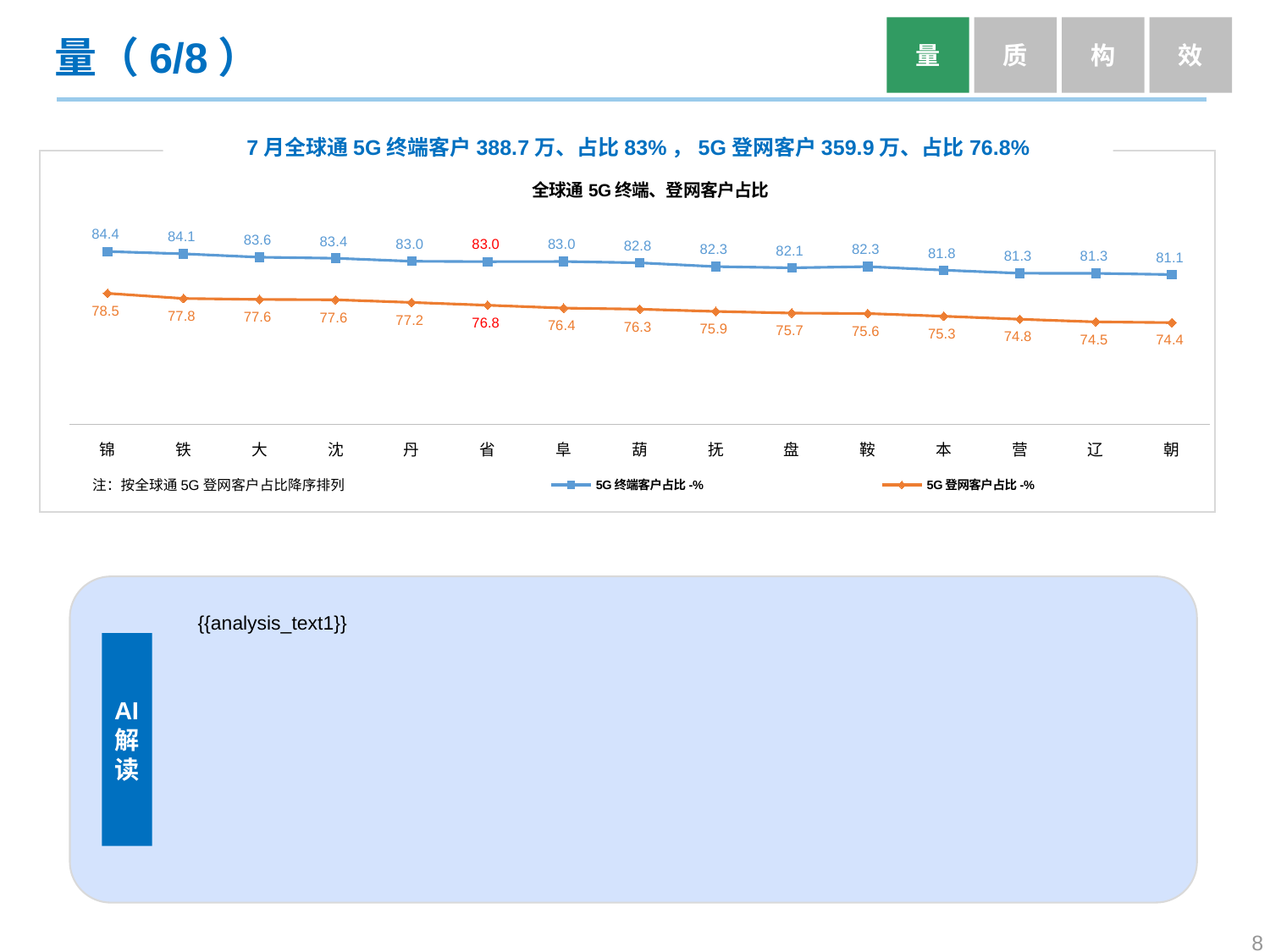

量
质
构
效
量（6/8）
7月全球通5G终端客户388.7万、占比83%，5G登网客户359.9万、占比76.8%
|  |
| --- |

### Chart: 全球通5G终端、登网客户占比

| Category | 5G终端客户占比-% | 5G登网客户占比-% |
|---|---|---|
| 锦 | 84.3850778357288 | 78.4836963013099 |
| 铁 | 84.0647122570476 | 77.757448665081 |
| 大 | 83.5807441539774 | 77.6300743551149 |
| 沈 | 83.434198024066 | 77.5803316111798 |
| 丹 | 83.0107361668619 | 77.2062918931377 |
| 省 | 82.9542022903443 | 76.8071637978851 |
| 阜 | 82.9745809328045 | 76.4106424249443 |
| 葫 | 82.7962794639257 | 76.2518537755514 |
| 抚 | 82.2553374997433 | 75.9324795159115 |
| 盘 | 82.0878012898153 | 75.6996011338199 |
| 鞍 | 82.2606373236271 | 75.6406371238182 |
| 本 | 81.7550065345155 | 75.2549243639608 |
| 营 | 81.3235038754795 | 74.8351145279177 |
| 辽 | 81.3063601262718 | 74.4582510596018 |
| 朝 | 81.1390067382081 | 74.355877214874 |
注：按全球通5G登网客户占比降序排列

{{analysis_text1}}
AI解
读